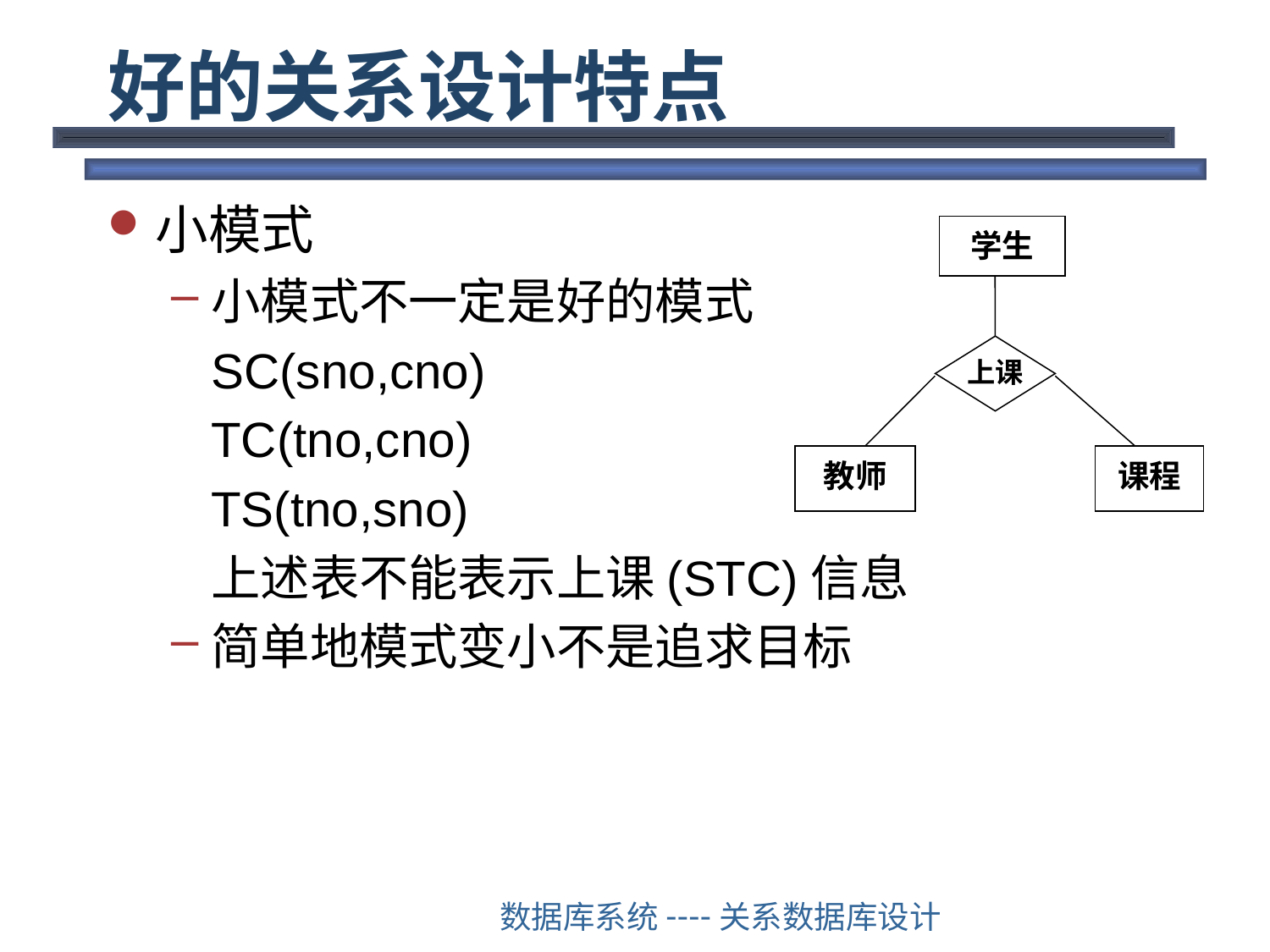

# 好的关系设计特点
小模式
小模式不一定是好的模式
	SC(sno,cno)
	TC(tno,cno)
	TS(tno,sno)
	上述表不能表示上课(STC)信息
简单地模式变小不是追求目标

学生

上课

教师
课程
数据库系统----关系数据库设计